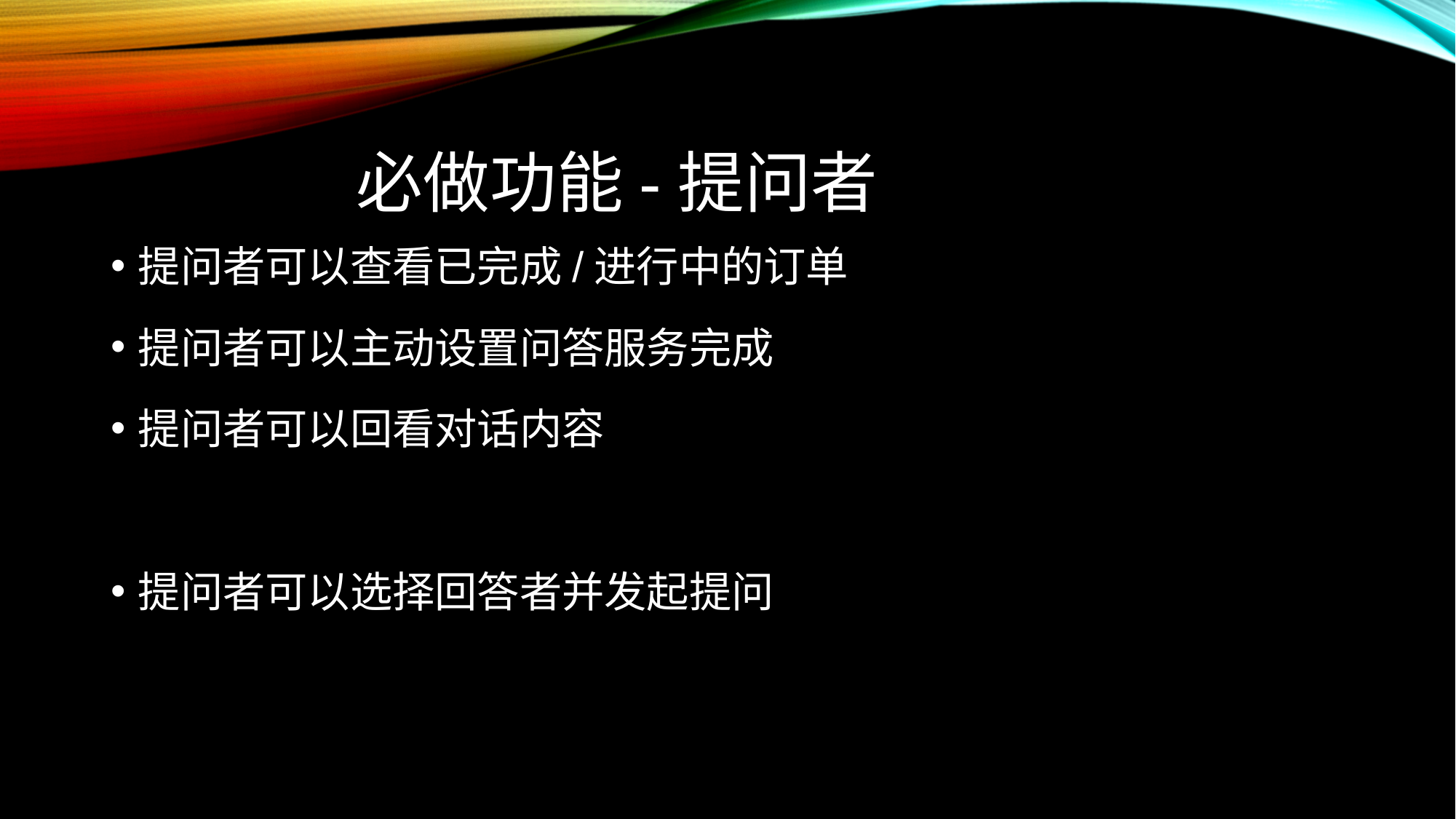

# 必做功能-提问者
提问者可以查看已完成/进行中的订单
提问者可以主动设置问答服务完成
提问者可以回看对话内容

提问者可以选择回答者并发起提问